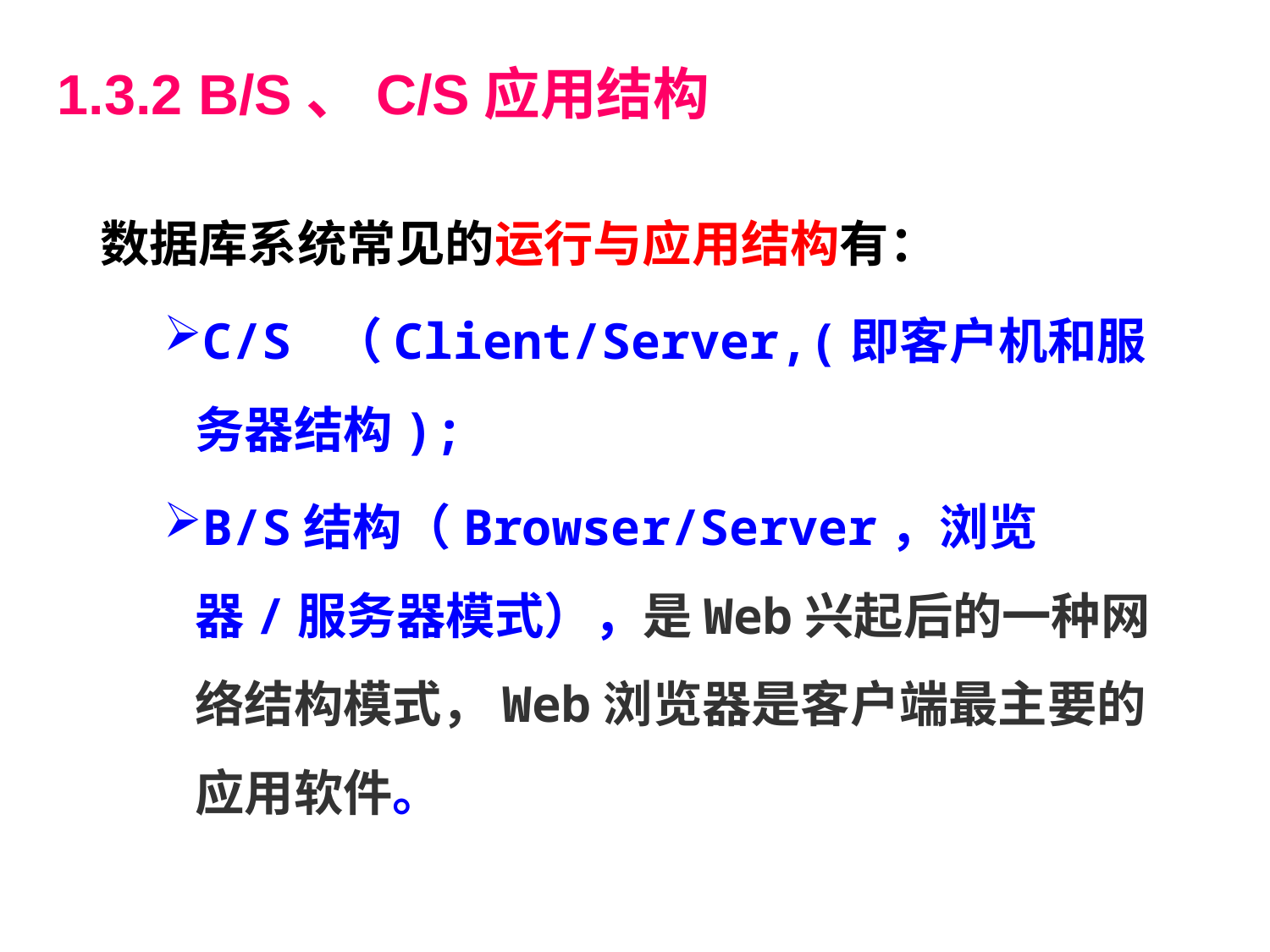

# 1.3.2 B/S、C/S应用结构
数据库系统常见的运行与应用结构有：
C/S （Client/Server,(即客户机和服务器结构);
B/S结构（Browser/Server，浏览器/服务器模式），是Web兴起后的一种网络结构模式，Web浏览器是客户端最主要的应用软件。